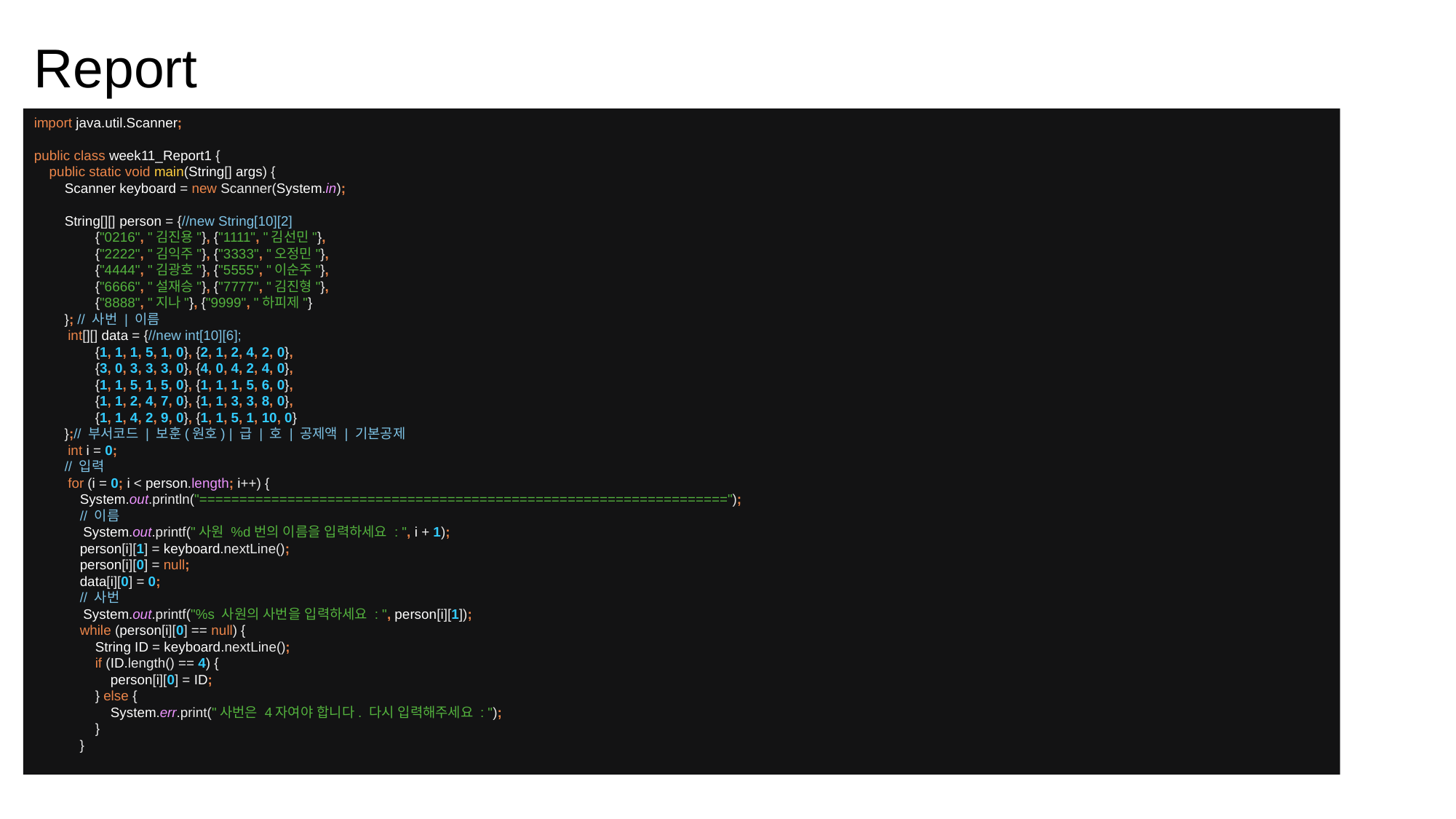

Report
import java.util.Scanner;
public class week11_Report1 {
    public static void main(String[] args) {
        Scanner keyboard = new Scanner(System.in);
        String[][] person = {//new String[10][2]
                {"0216", "김진용"}, {"1111", "김선민"},
                {"2222", "김익주"}, {"3333", "오정민"},
                {"4444", "김광호"}, {"5555", "이순주"},
                {"6666", "설재승"}, {"7777", "김진형"},
                {"8888", "지나"}, {"9999", "하피제"}
        }; // 사번 | 이름
        int[][] data = {//new int[10][6];
                {1, 1, 1, 5, 1, 0}, {2, 1, 2, 4, 2, 0},
                {3, 0, 3, 3, 3, 0}, {4, 0, 4, 2, 4, 0},
                {1, 1, 5, 1, 5, 0}, {1, 1, 1, 5, 6, 0},
                {1, 1, 2, 4, 7, 0}, {1, 1, 3, 3, 8, 0},
                {1, 1, 4, 2, 9, 0}, {1, 1, 5, 1, 10, 0}
        };// 부서코드 | 보훈(원호) | 급 | 호 | 공제액 | 기본공제
        int i = 0;
        // 입력
        for (i = 0; i < person.length; i++) {
            System.out.println("==================================================================");
            // 이름
            System.out.printf("사원 %d번의 이름을 입력하세요 : ", i + 1);
            person[i][1] = keyboard.nextLine();
            person[i][0] = null;
            data[i][0] = 0;
            // 사번
            System.out.printf("%s 사원의 사번을 입력하세요 : ", person[i][1]);
            while (person[i][0] == null) {
                String ID = keyboard.nextLine();
                if (ID.length() == 4) {
                    person[i][0] = ID;
                } else {
                    System.err.print("사번은 4자여야 합니다. 다시 입력해주세요 : ");
                }
            }